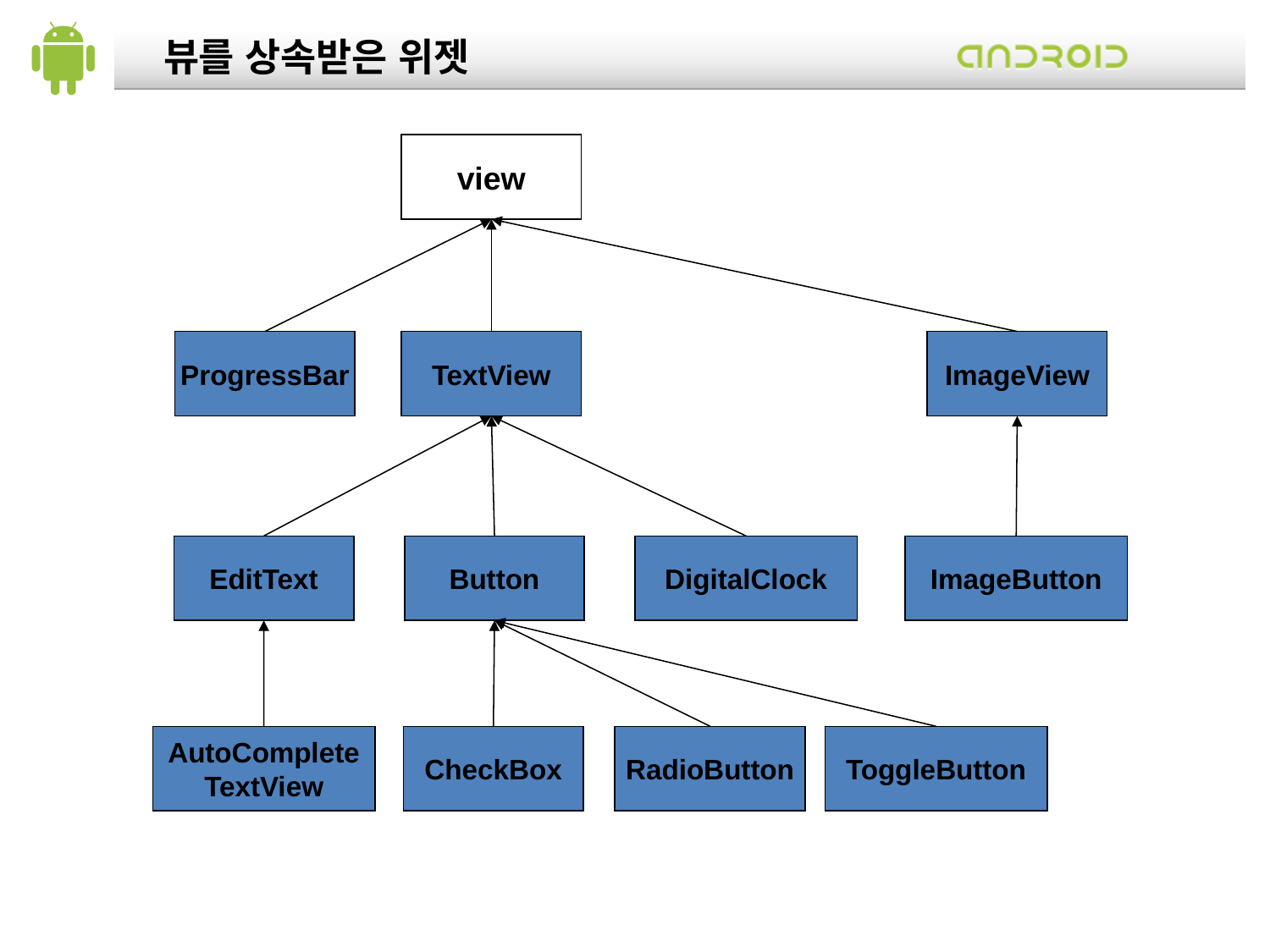

뷰를 상속받은 위젯
view
ProgressBar
TextView
ImageView
EditText
Button
DigitalClock
ImageButton
AutoComplete
TextView
CheckBox
RadioButton
ToggleButton